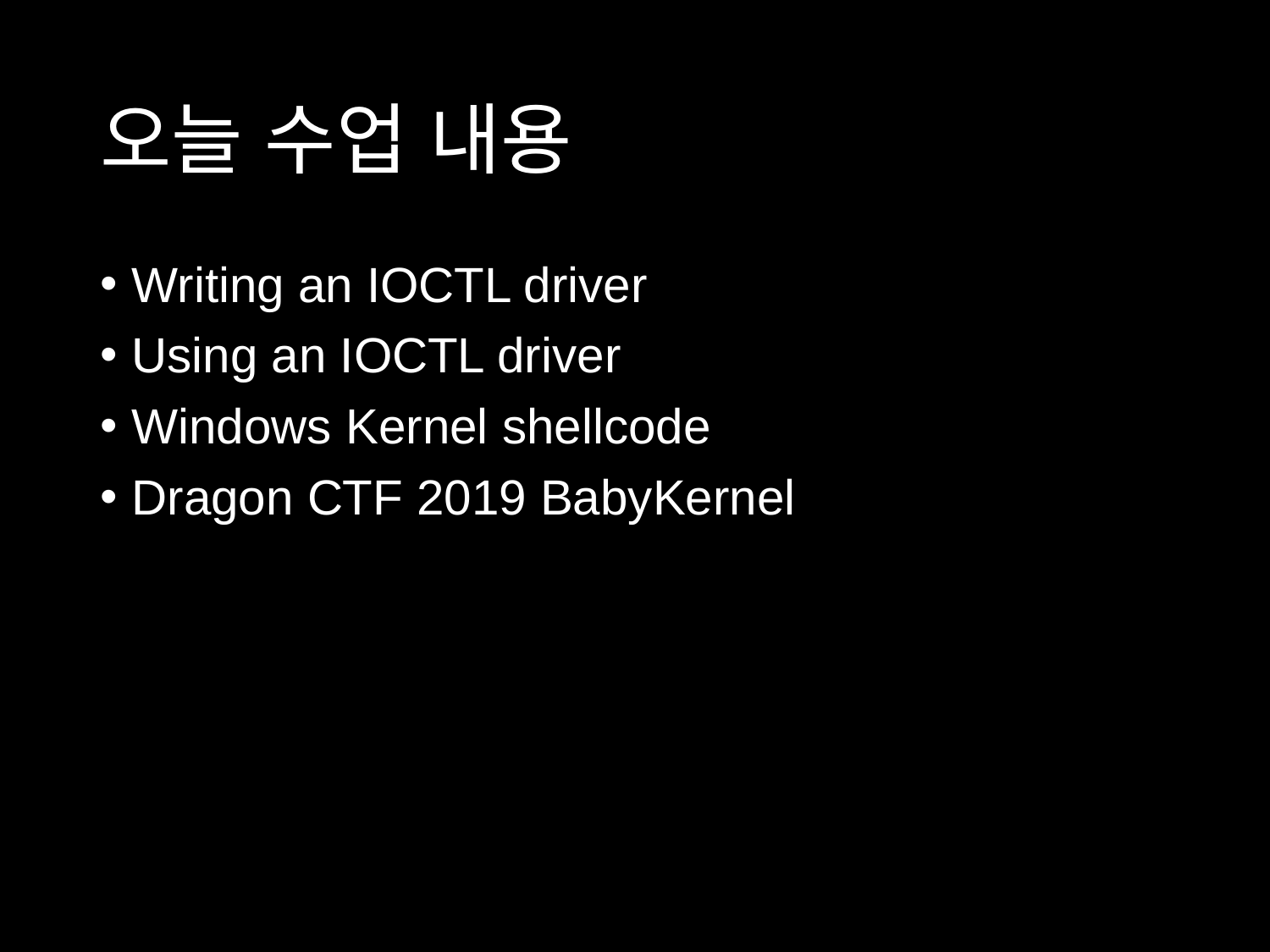

# 오늘 수업 내용
Writing an IOCTL driver
Using an IOCTL driver
Windows Kernel shellcode
Dragon CTF 2019 BabyKernel